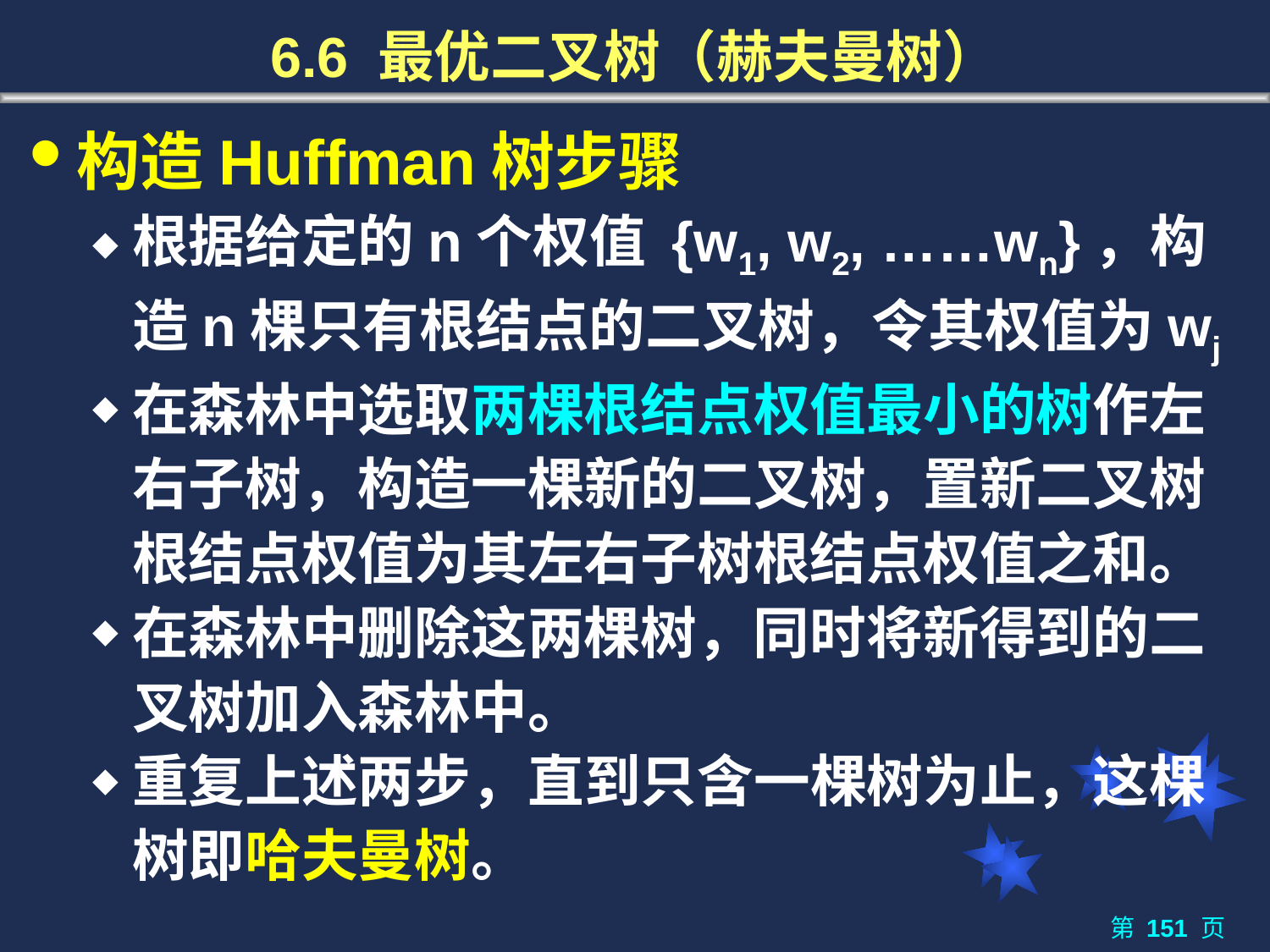

# 6.6 最优二叉树（赫夫曼树）
构造Huffman树步骤
根据给定的n个权值 {w1, w2, ……wn}，构造n棵只有根结点的二叉树，令其权值为wj
在森林中选取两棵根结点权值最小的树作左右子树，构造一棵新的二叉树，置新二叉树根结点权值为其左右子树根结点权值之和。
在森林中删除这两棵树，同时将新得到的二叉树加入森林中。
重复上述两步，直到只含一棵树为止，这棵树即哈夫曼树。
第 151 页